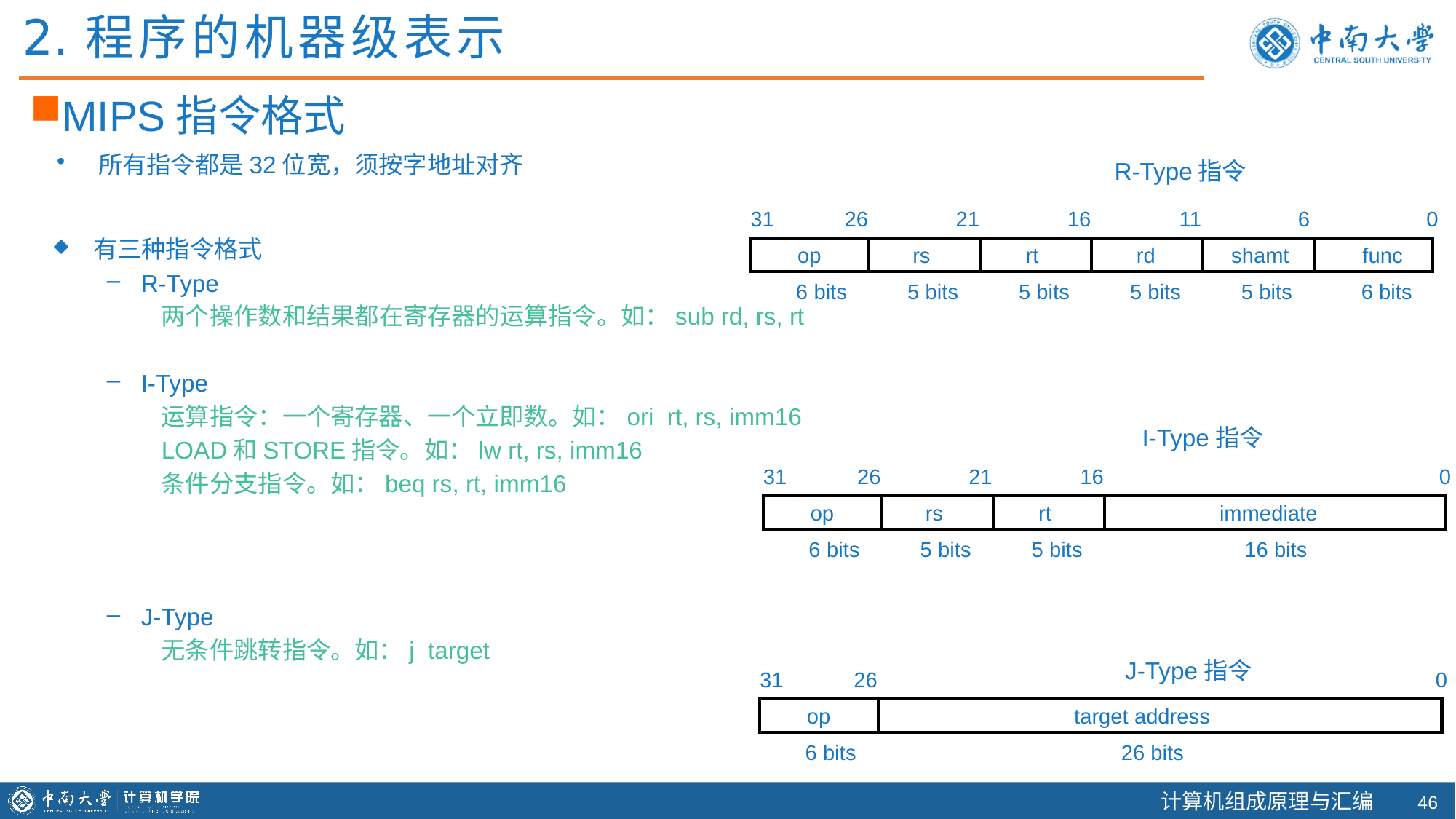

2.程序的机器级表示

MIPS指令格式
     所有指令都是32位宽，须按字地址对齐
R-Type指令
31
26
21
16
11
6
0
op

rs

rt

rd

shamt

func

6 bits
5 bits
5 bits
5 bits
5 bits
6 bits

有三种指令格式
R-Type
两个操作数和结果都在寄存器的运算指令。如：sub rd, rs, rt

I-Type
运算指令：一个寄存器、一个立即数。如：ori  rt, rs, imm16
LOAD和STORE指令。如：lw rt, rs, imm16
条件分支指令。如：beq rs, rt, imm16

J-Type
无条件跳转指令。如：j  target
I-Type指令
31
26
21
16
0
op

rs

rt

immediate

6 bits
5 bits
5 bits
16 bits
J-Type指令
31
26
0
op

target address

6 bits
26 bits
46